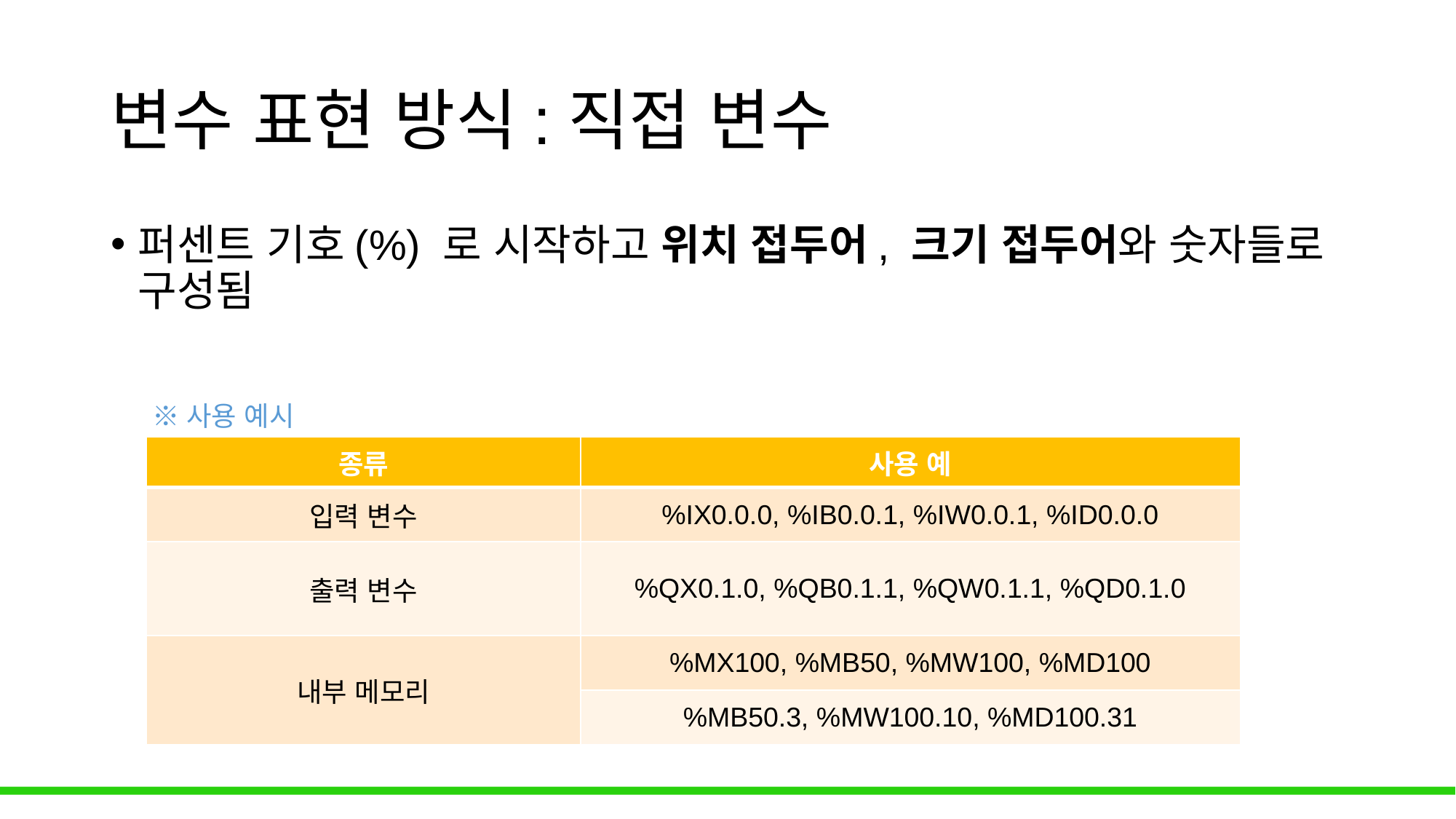

# 변수 표현 방식:직접 변수
퍼센트 기호(%) 로 시작하고 위치 접두어, 크기 접두어와 숫자들로 구성됨

※사용 예시
| 종류 | 사용 예 |
| --- | --- |
| 입력 변수 | %IX0.0.0, %IB0.0.1, %IW0.0.1, %ID0.0.0 |
| 출력 변수 | %QX0.1.0, %QB0.1.1, %QW0.1.1, %QD0.1.0 |
| 내부 메모리 | %MX100, %MB50, %MW100, %MD100 |
|  | %MB50.3, %MW100.10, %MD100.31 |